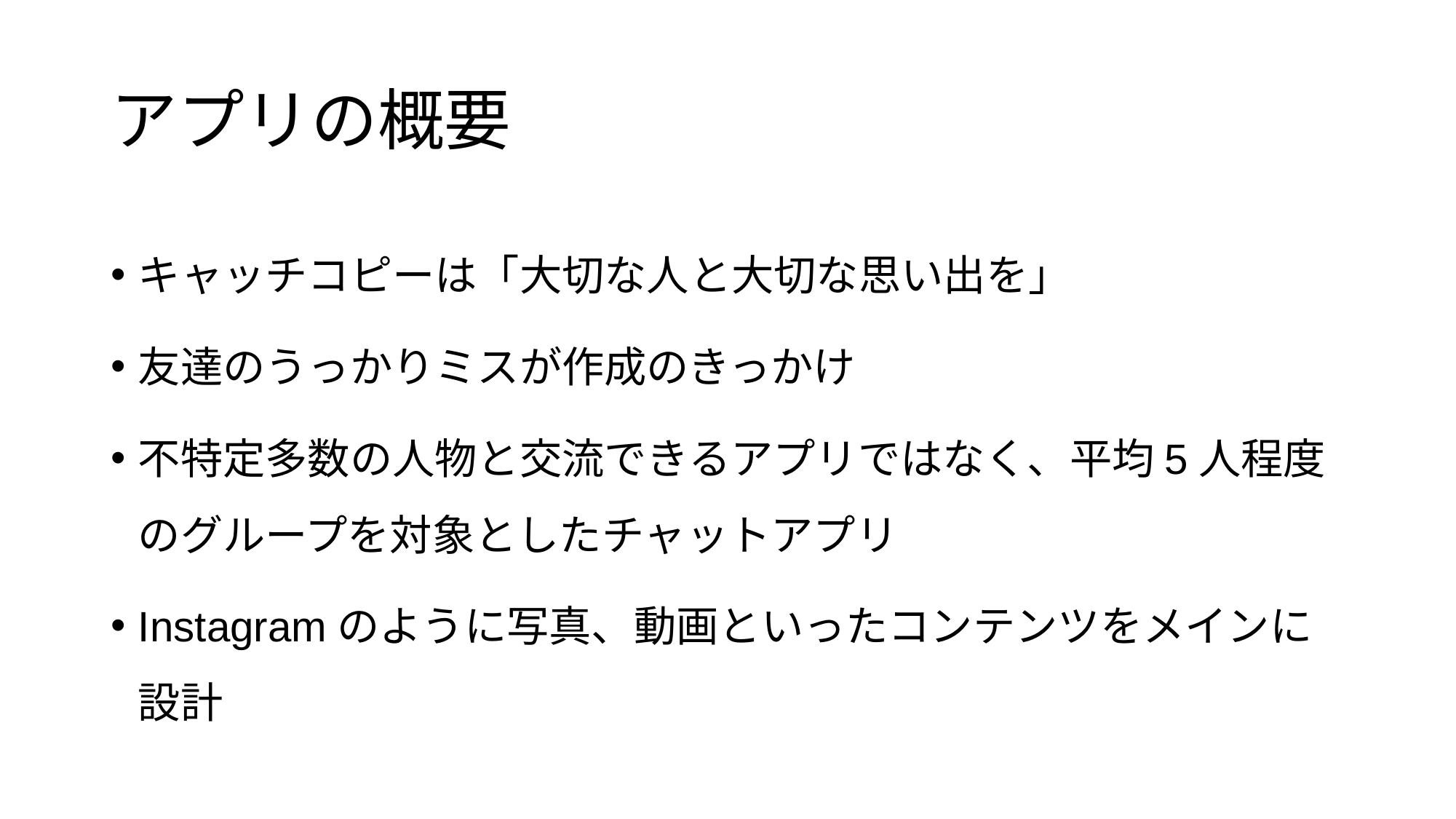

# アプリの概要
キャッチコピーは「大切な人と大切な思い出を」
友達のうっかりミスが作成のきっかけ
不特定多数の人物と交流できるアプリではなく、平均5人程度のグループを対象としたチャットアプリ
Instagramのように写真、動画といったコンテンツをメインに設計